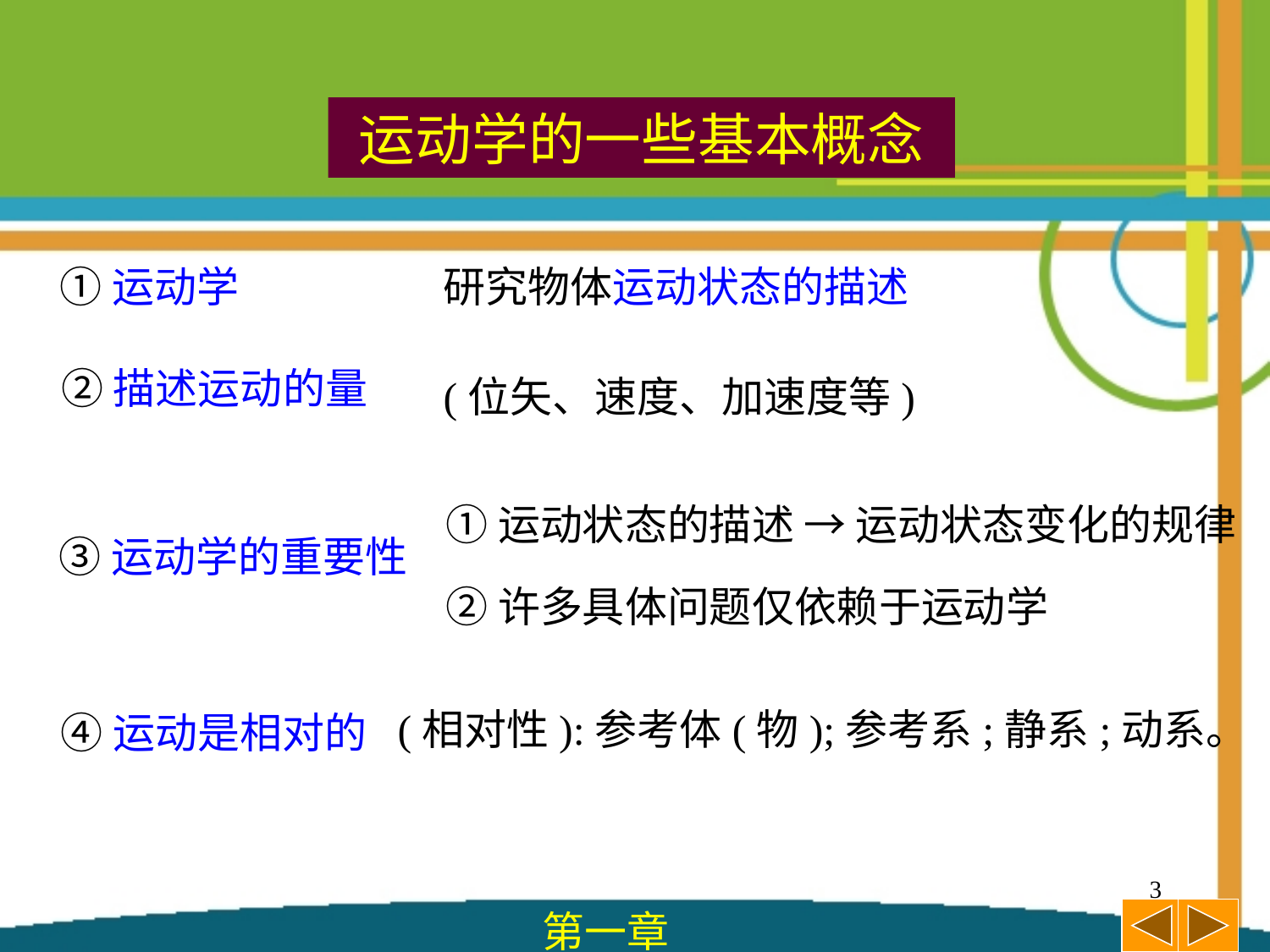

运动学的一些基本概念
研究物体运动状态的描述
①运动学
②描述运动的量
(位矢、速度、加速度等)

    ①运动状态的描述 → 运动状态变化的规律
    ②许多具体问题仅依赖于运动学
③运动学的重要性
(相对性):参考体(物);参考系;静系;动系。
④运动是相对的
3
第一章